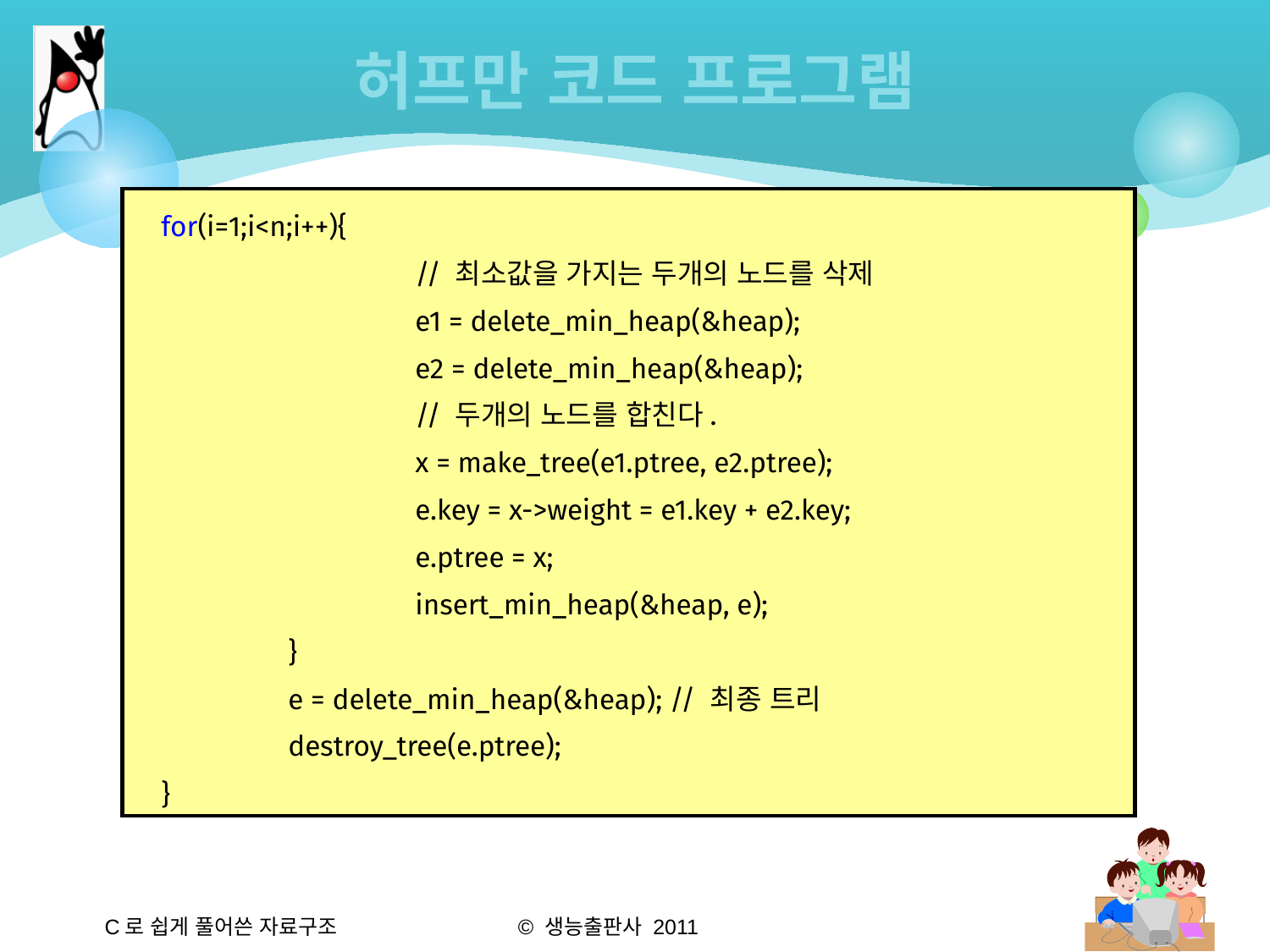

# 허프만 코드 프로그램
for(i=1;i<n;i++){
		// 최소값을 가지는 두개의 노드를 삭제
		e1 = delete_min_heap(&heap);
		e2 = delete_min_heap(&heap);
		// 두개의 노드를 합친다.
		x = make_tree(e1.ptree, e2.ptree);
		e.key = x->weight = e1.key + e2.key;
		e.ptree = x;
		insert_min_heap(&heap, e);
	}
	e = delete_min_heap(&heap); // 최종 트리
	destroy_tree(e.ptree);
}